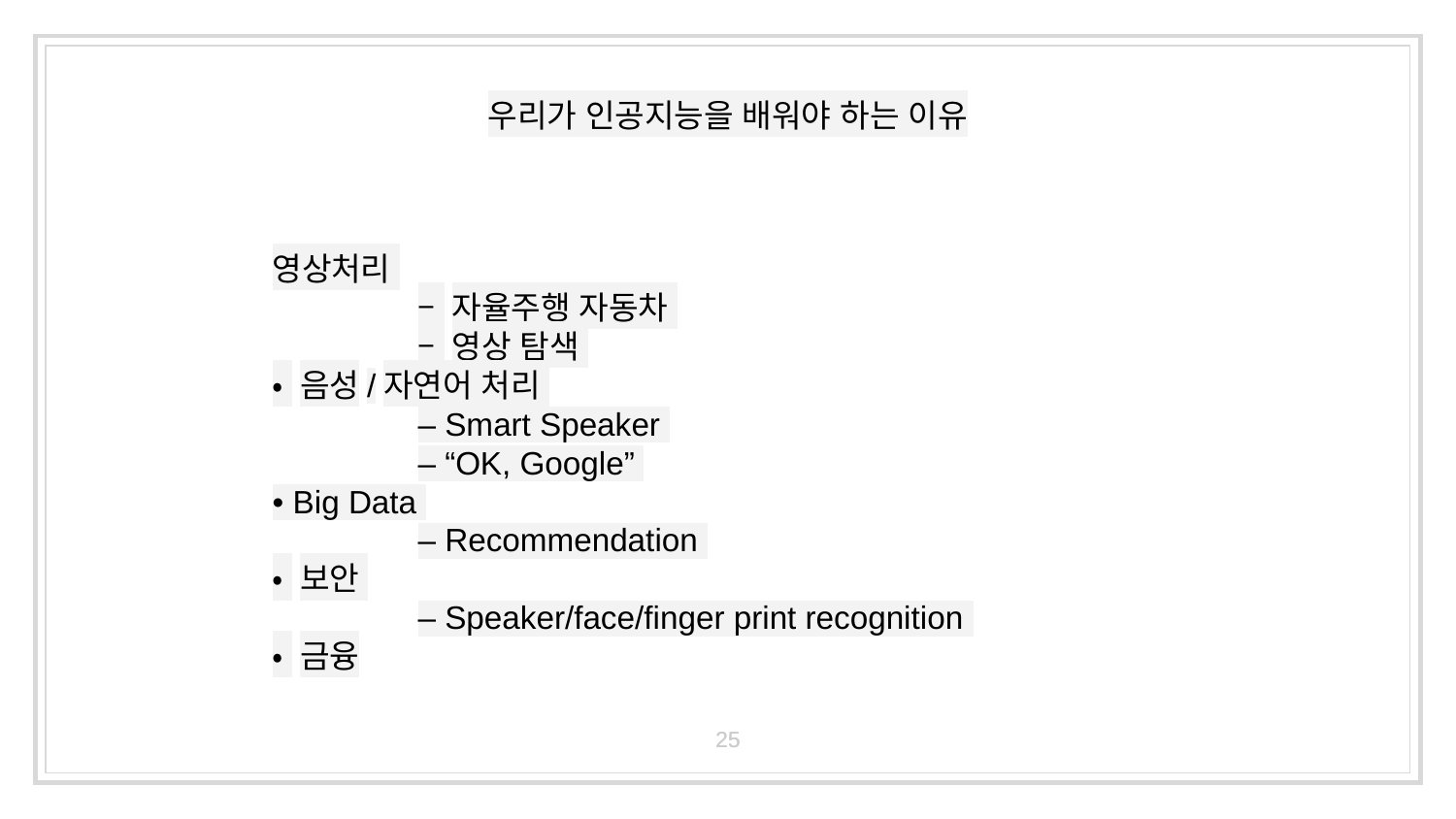

# 우리가 인공지능을 배워야 하는 이유
영상처리
	– 자율주행 자동차
	– 영상 탐색
• 음성/자연어 처리
	– Smart Speaker
	– “OK, Google”
• Big Data
	– Recommendation
• 보안
	– Speaker/face/finger print recognition
• 금융

25
25